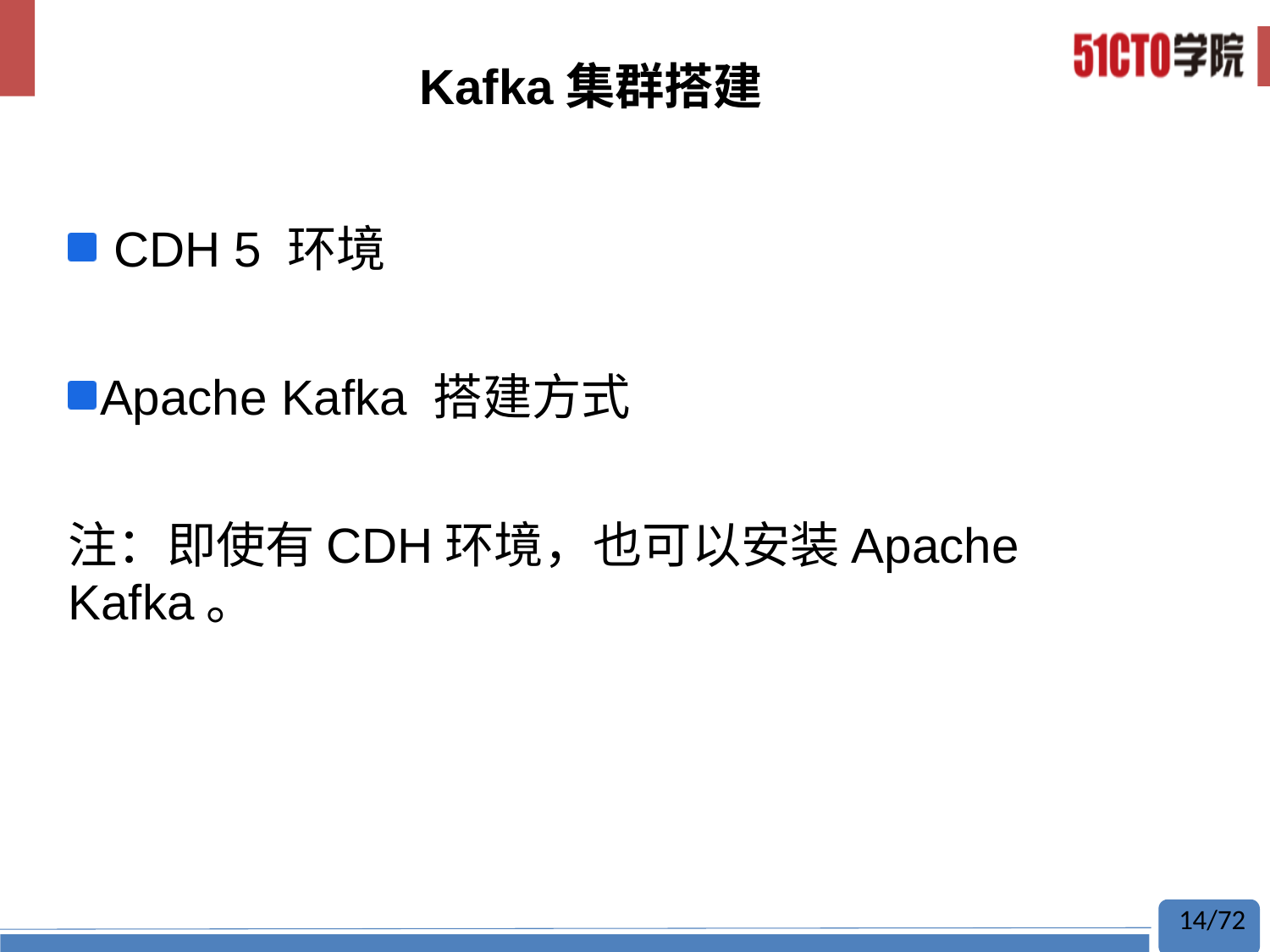

# Kafka集群搭建
 CDH 5 环境

Apache Kafka 搭建方式

注：即使有CDH环境，也可以安装Apache Kafka。